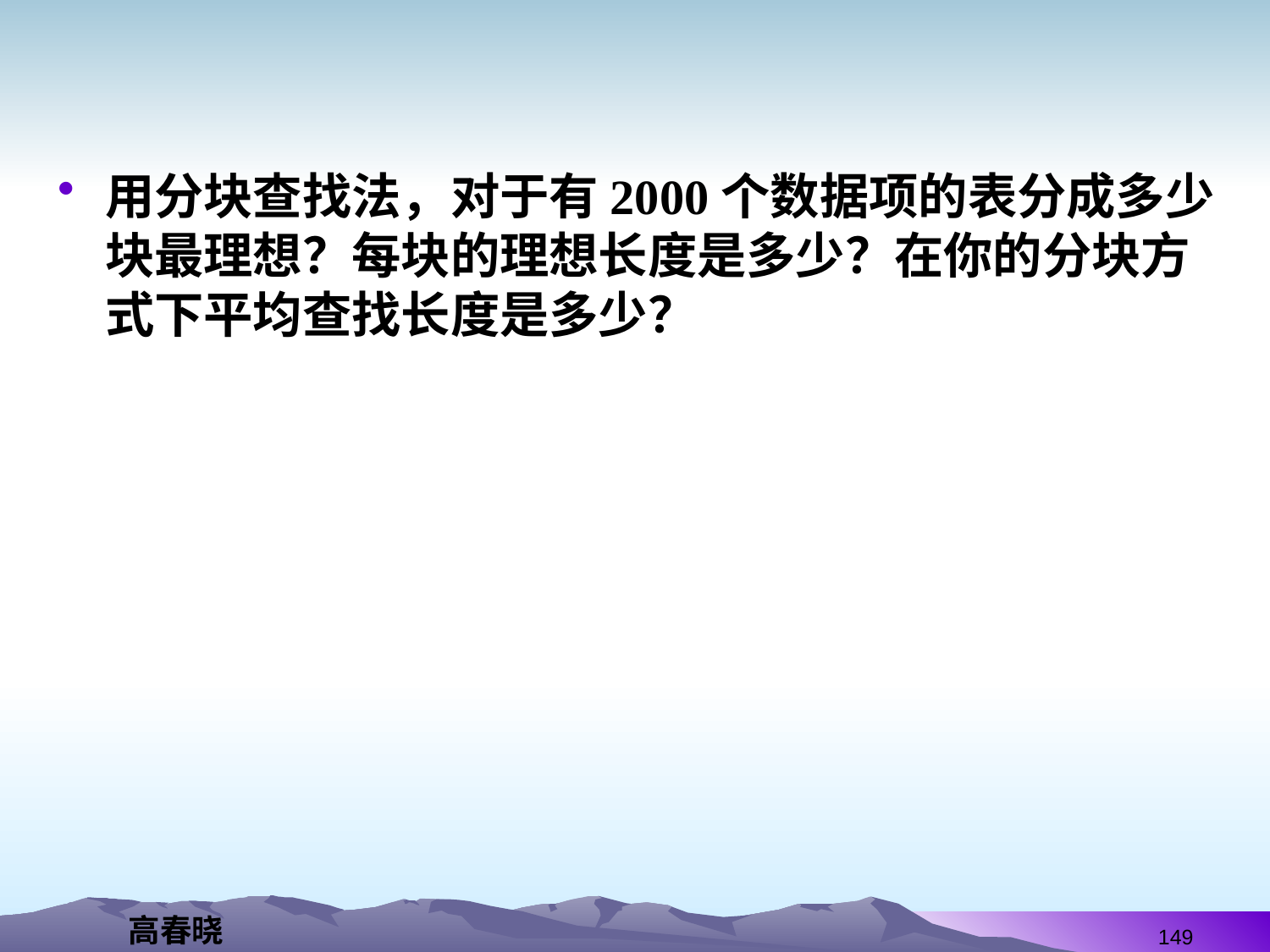

#
用分块查找法，对于有2000个数据项的表分成多少块最理想？每块的理想长度是多少？在你的分块方式下平均查找长度是多少？
149